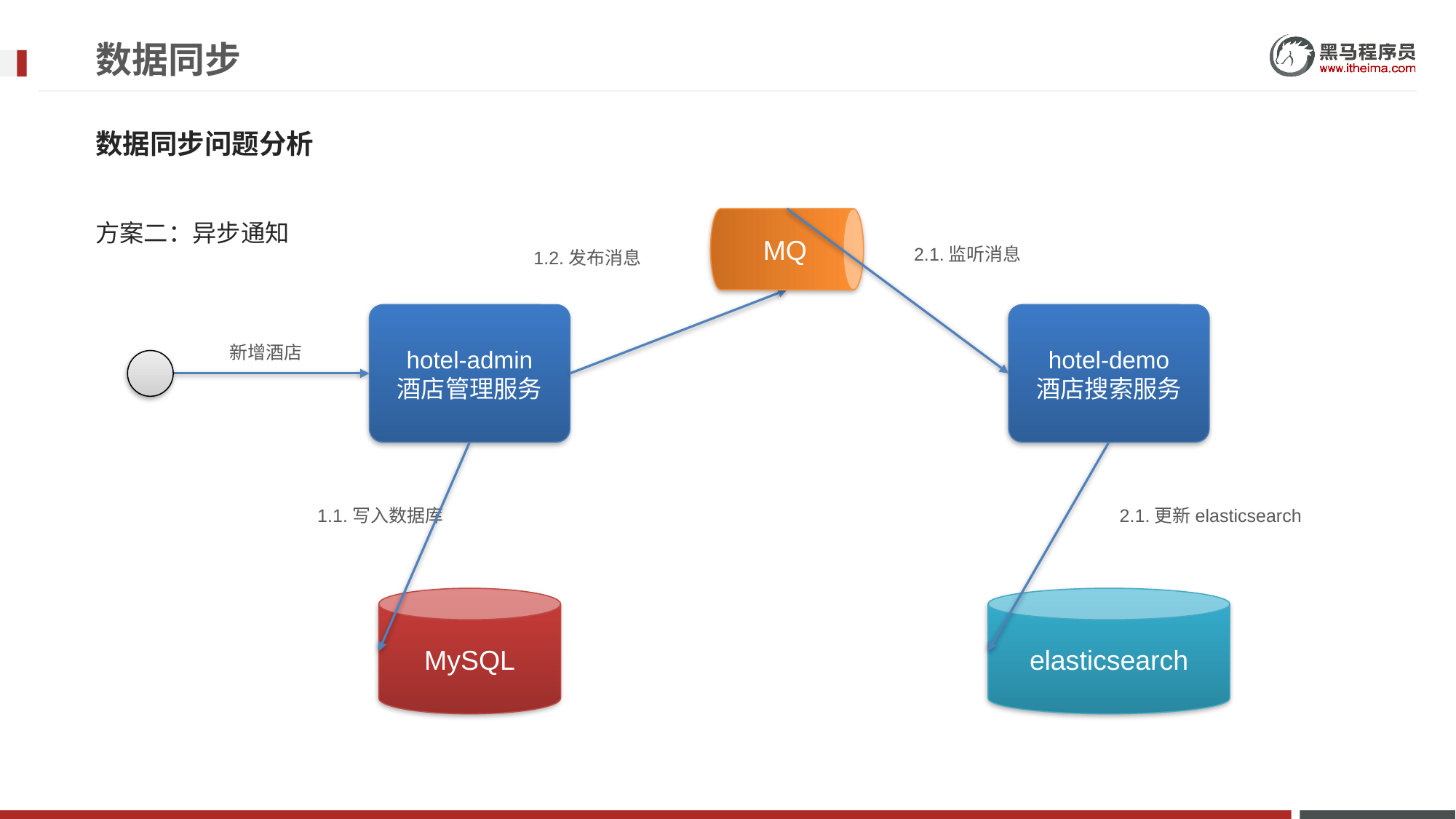

# 数据同步
数据同步问题分析
方案二：异步通知

MQ
2.1.监听消息
1.2.发布消息
hotel-admin
酒店管理服务
hotel-demo
酒店搜索服务
新增酒店

1.1.写入数据库
2.1.更新elasticsearch
MySQL
elasticsearch